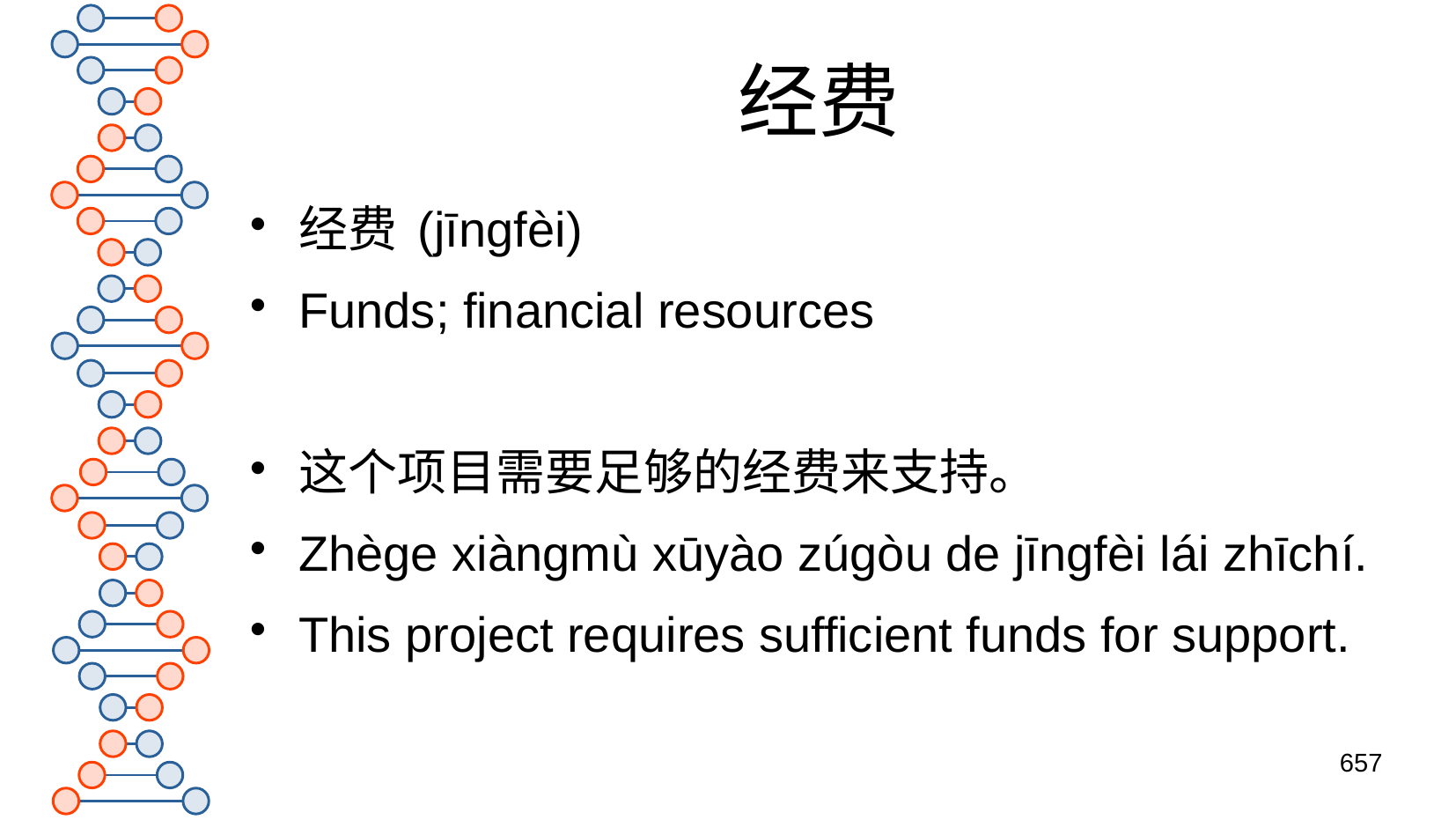

# 经费
经费 (jīngfèi)
Funds; financial resources

这个项目需要足够的经费来支持。
Zhège xiàngmù xūyào zúgòu de jīngfèi lái zhīchí.
This project requires sufficient funds for support.
657